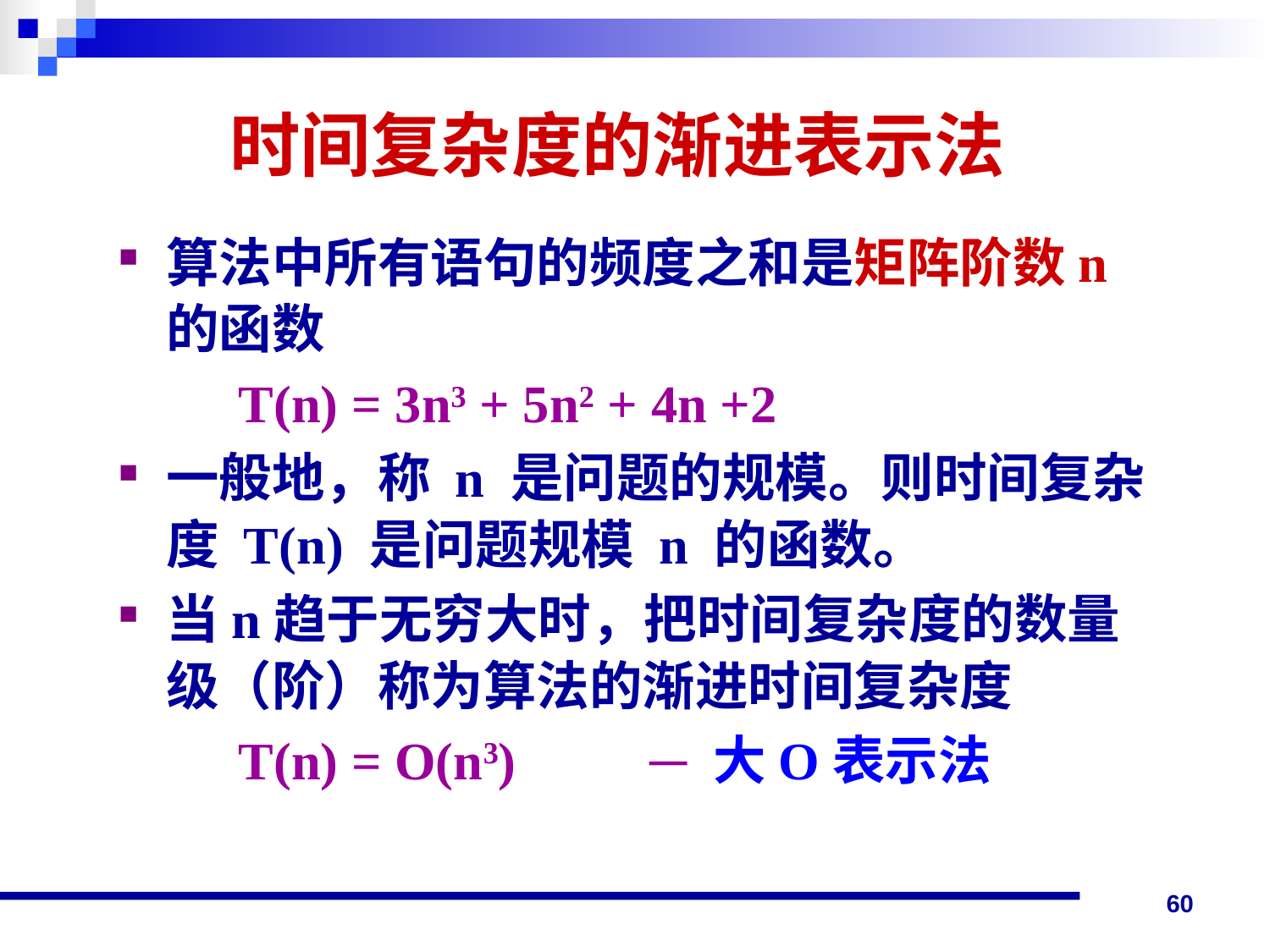

# 时间复杂度的渐进表示法
算法中所有语句的频度之和是矩阵阶数n的函数
         T(n) = 3n3 + 5n2 + 4n +2
一般地，称 n 是问题的规模。则时间复杂度 T(n) 是问题规模 n 的函数。
当n趋于无穷大时，把时间复杂度的数量级（阶）称为算法的渐进时间复杂度
         T(n) = O(n3)          ─ 大O表示法
60